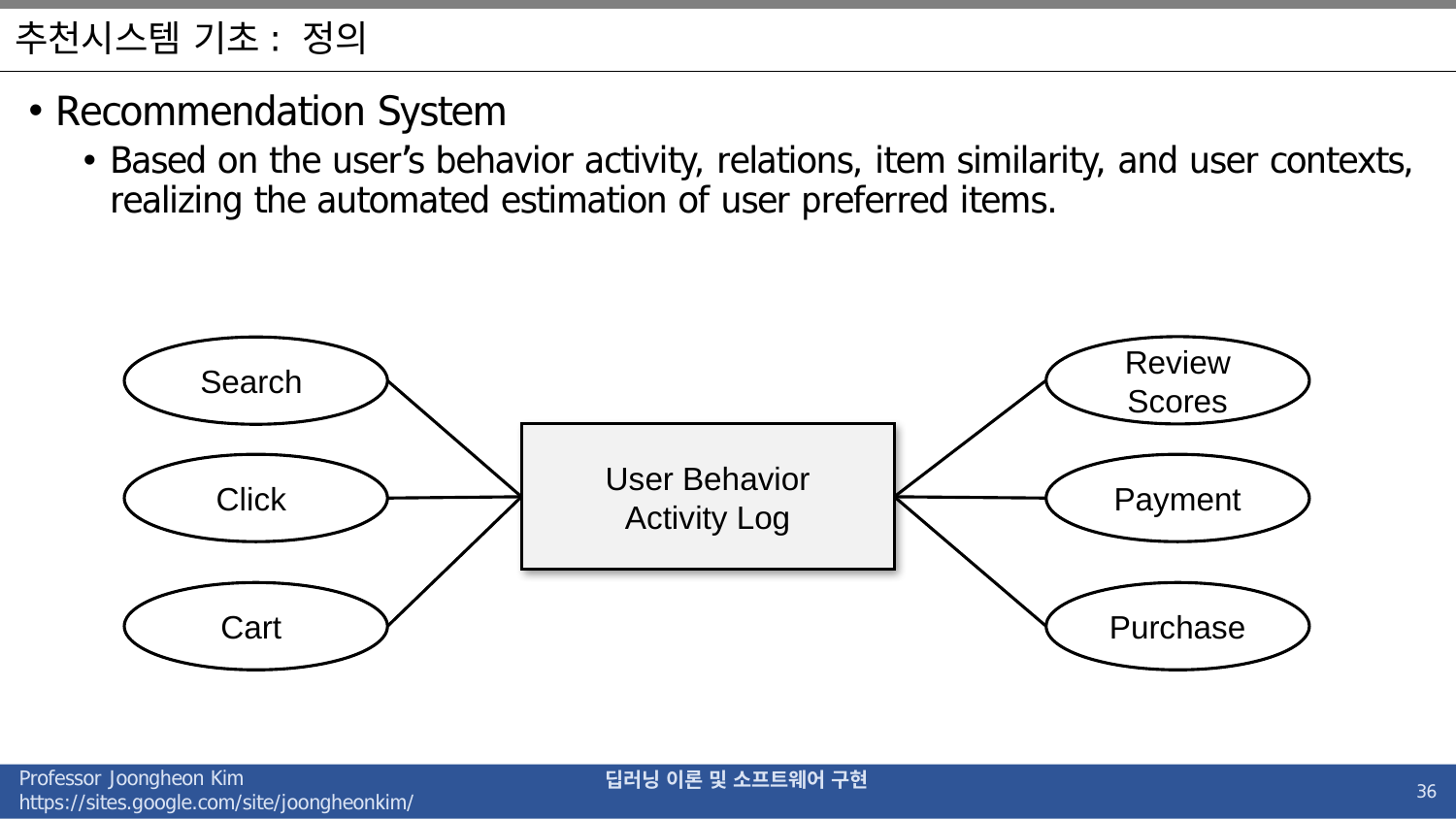

# 추천시스템 기초: 정의
Recommendation System
Based on the user’s behavior activity, relations, item similarity, and user contexts, realizing the automated estimation of user preferred items.
Review Scores
Search
User Behavior
Activity Log
Click
Payment
Cart
Purchase
36